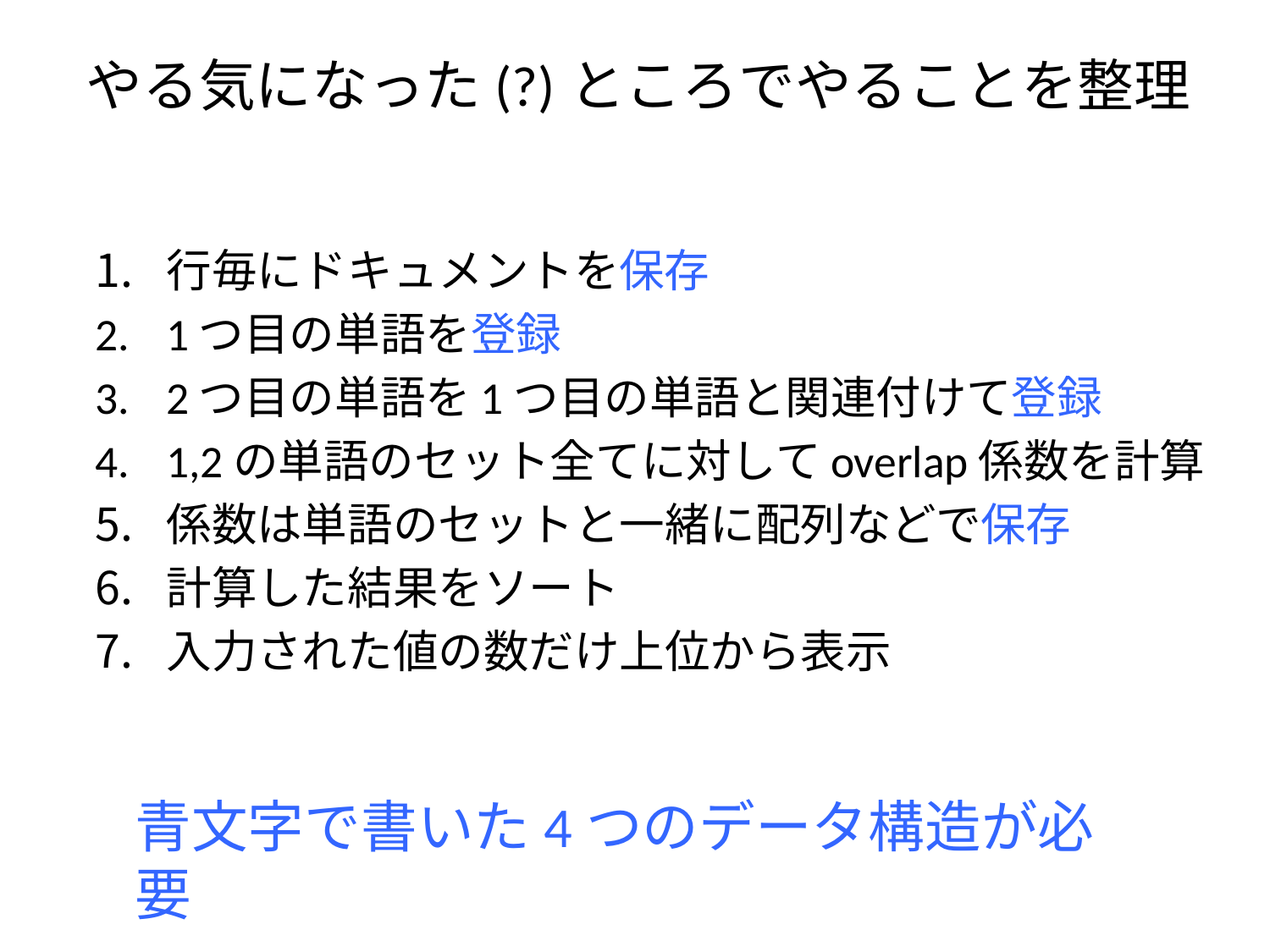

# やる気になった(?)ところでやることを整理
行毎にドキュメントを保存
1つ目の単語を登録
2つ目の単語を1つ目の単語と関連付けて登録
1,2の単語のセット全てに対してoverlap係数を計算
係数は単語のセットと一緒に配列などで保存
計算した結果をソート
入力された値の数だけ上位から表示

青文字で書いた4つのデータ構造が必要